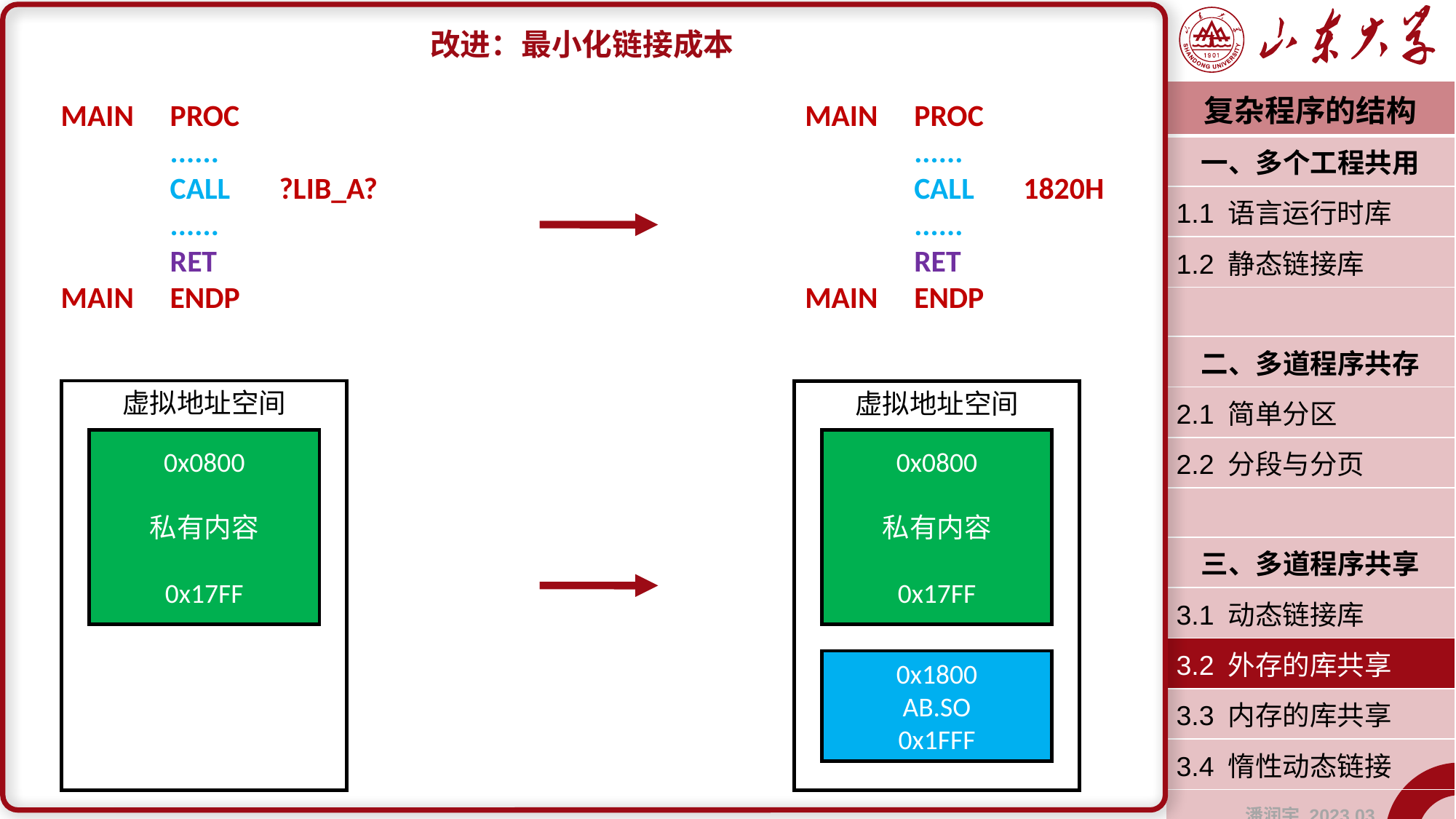

改进：最小化链接成本
| 复杂程序的结构 |
| --- |
| 一、多个工程共用 |
| 1.1 语言运行时库 |
| 1.2 静态链接库 |
|  |
| 二、多道程序共存 |
| 2.1 简单分区 |
| 2.2 分段与分页 |
|  |
| 三、多道程序共享 |
| 3.1 动态链接库 |
| 3.2 外存的库共享 |
| 3.3 内存的库共享 |
| 3.4 惰性动态链接 |
| 潘润宇 2023.03 |
MAIN	PROC
	......
	CALL	?LIB_A?
	......
	RET
MAIN	ENDP
MAIN	PROC
	......
	CALL	1820H
	......
	RET
MAIN	ENDP
虚拟地址空间
虚拟地址空间
0x0800

私有内容

0x17FF
0x0800

私有内容

0x17FF
0x1800
AB.SO
0x1FFF